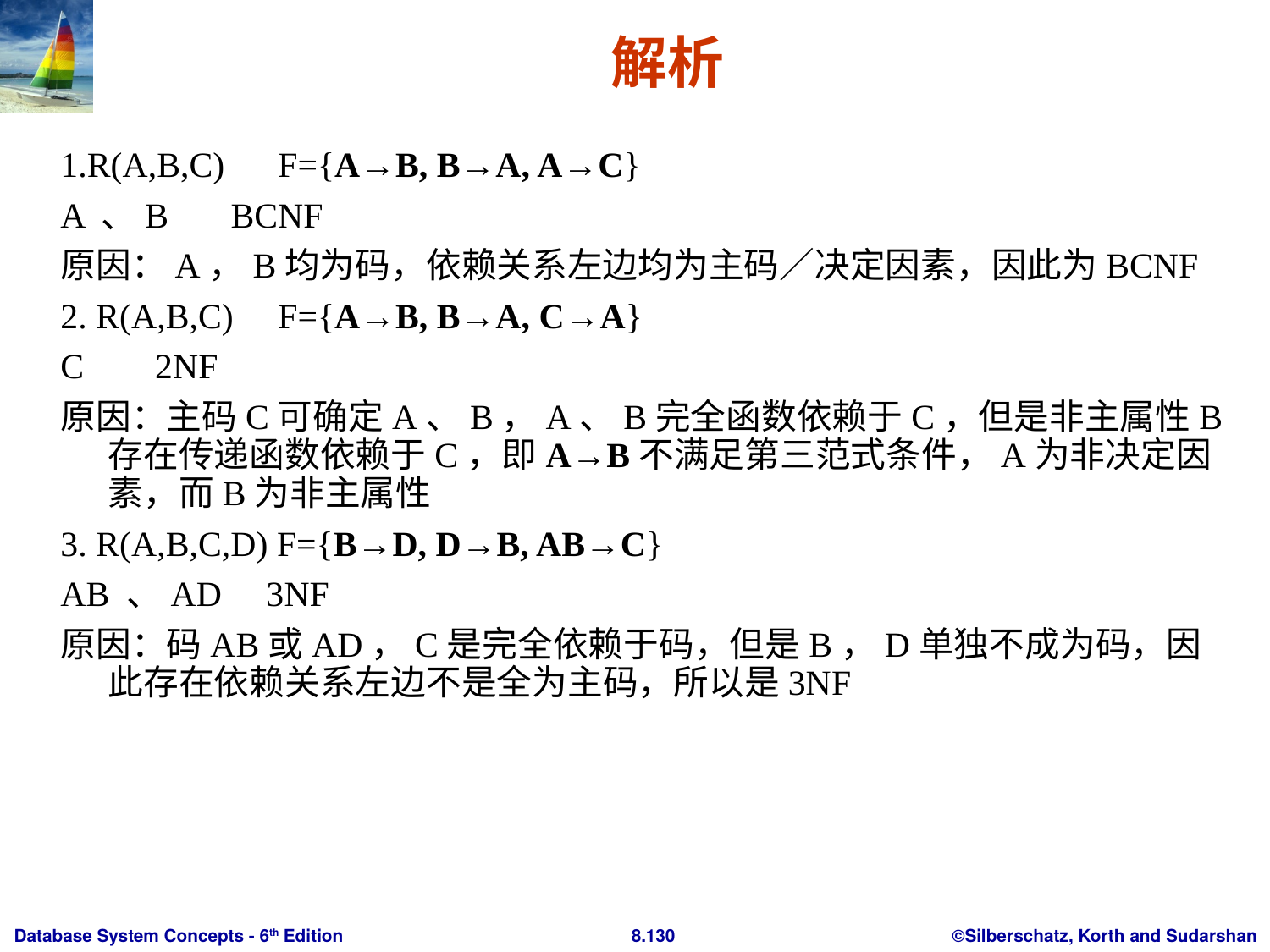

# 解析
1.R(A,B,C)      F={A→B, B→A, A→C}
A 、B       BCNF
原因：A，B均为码，依赖关系左边均为主码／决定因素，因此为BCNF
2. R(A,B,C)     F={A→B, B→A, C→A}
C        2NF
原因：主码C可确定A、B，A、B完全函数依赖于C，但是非主属性B存在传递函数依赖于C，即A→B不满足第三范式条件，A为非决定因素，而B为非主属性
3. R(A,B,C,D) F={B→D, D→B, AB→C}
AB 、AD     3NF
原因：码AB或AD，C是完全依赖于码，但是B，D单独不成为码，因此存在依赖关系左边不是全为主码，所以是3NF